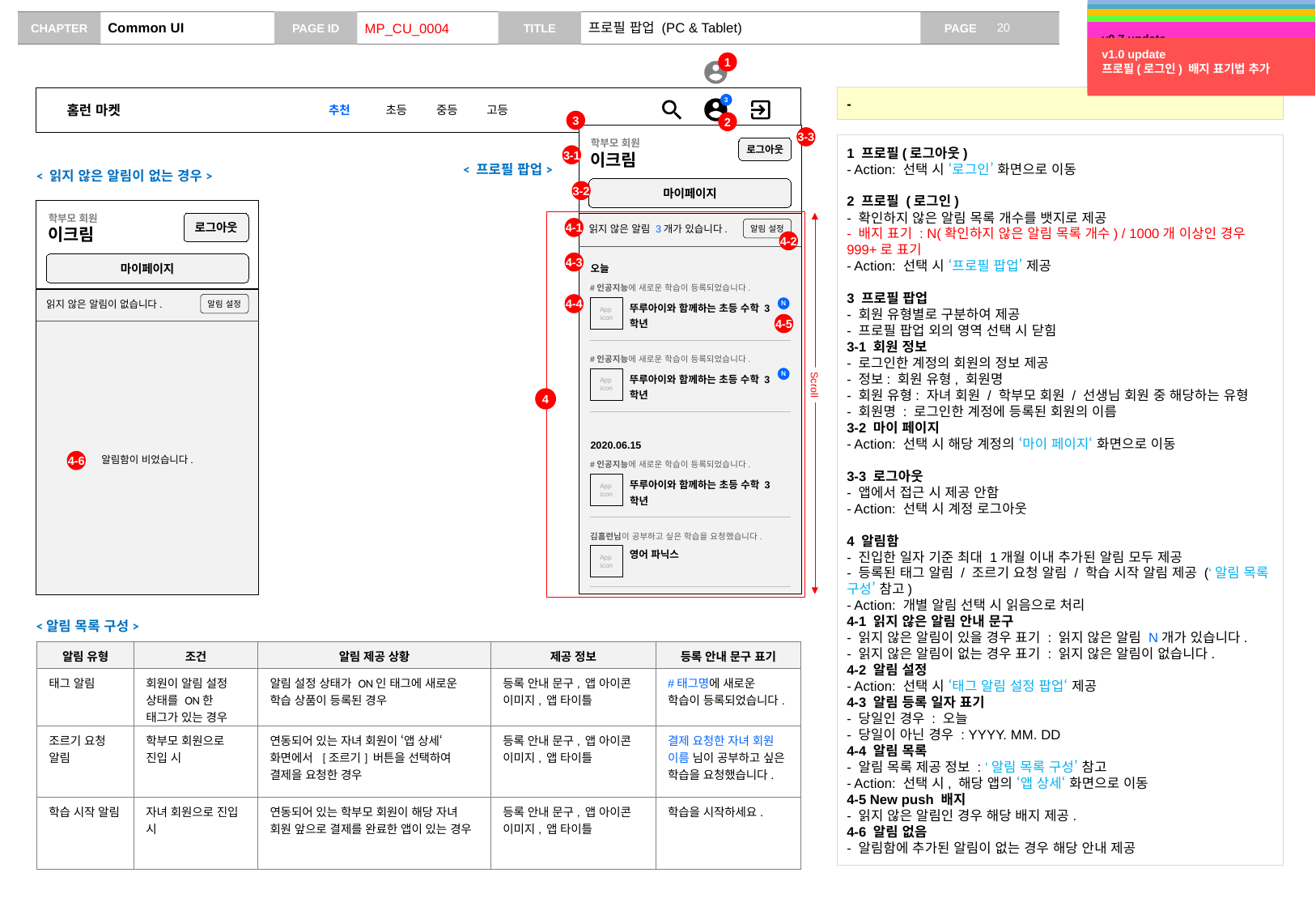

v0.2 update
화면 추가, 알림함 추가
v0.3 update
알림 목록 -> 유형 추가
v0.4 update
새로운 알림 -> 읽지 않은 알림 으로 변경, New push 배지 제공
# Common UI
MP_CU_0004
프로필 팝업 (PC & Tablet)
v0.5 update
태그 알림 – 등록 안내 문구 수정
알림 설정 버튼 아이콘 -> 레이블로 변경
v0.7 update
등록 안내 문구 수정

v1.0 update
프로필(로그인) 배지 표기법 추가

1

추천           초등         중등         고등
-
3

홈런 마켓
3
2
학부모 회원
이크림
3-3
1 프로필(로그아웃)
- Action: 선택 시 ‘로그인’ 화면으로 이동

2 프로필 (로그인)
- 확인하지 않은 알림 목록 개수를 뱃지로 제공
- 배지 표기 : N(확인하지 않은 알림 목록 개수) / 1000개 이상인 경우 999+로 표기
- Action: 선택 시 ‘프로필 팝업’ 제공

3 프로필 팝업
- 회원 유형별로 구분하여 제공
- 프로필 팝업 외의 영역 선택 시 닫힘
3-1 회원 정보
- 로그인한 계정의 회원의 정보 제공
- 정보: 회원 유형, 회원명
- 회원 유형: 자녀 회원 / 학부모 회원 / 선생님 회원 중 해당하는 유형
- 회원명 : 로그인한 계정에 등록된 회원의 이름
3-2 마이 페이지
- Action: 선택 시 해당 계정의 ‘마이 페이지‘ 화면으로 이동
3-3 로그아웃
- 앱에서 접근 시 제공 안함
- Action: 선택 시 계정 로그아웃

4 알림함
- 진입한 일자 기준 최대 1개월 이내 추가된 알림 모두 제공
- 등록된 태그 알림 / 조르기 요청 알림 / 학습 시작 알림 제공 (‘알림 목록 구성’ 참고)
- Action: 개별 알림 선택 시 읽음으로 처리
4-1 읽지 않은 알림 안내 문구
- 읽지 않은 알림이 있을 경우 표기 : 읽지 않은 알림 N개가 있습니다.
- 읽지 않은 알림이 없는 경우 표기 : 읽지 않은 알림이 없습니다.
4-2 알림 설정
- Action: 선택 시 ‘태그 알림 설정 팝업‘ 제공
4-3 알림 등록 일자 표기
- 당일인 경우 : 오늘
- 당일이 아닌 경우 : YYYY. MM. DD
4-4 알림 목록
- 알림 목록 제공 정보 : ‘알림 목록 구성’ 참고
- Action: 선택 시, 해당 앱의 ‘앱 상세‘ 화면으로 이동
4-5 New push 배지
- 읽지 않은 알림인 경우 해당 배지 제공.
4-6 알림 없음
- 알림함에 추가된 알림이 없는 경우 해당 안내 제공
로그아웃
3-1
< 프로필 팝업>
< 읽지 않은 알림이 없는 경우>
마이페이지
3-2
학부모 회원
이크림

로그아웃
4-1
알림 설정
읽지 않은 알림 3개가 있습니다.
4-2
4-3
마이페이지
오늘
#인공지능에 새로운 학습이 등록되었습니다.

4-4
알림 설정
App
icon
N
읽지 않은 알림이 없습니다.
뚜루아이와 함께하는 초등 수학 3학년
4-5
#인공지능에 새로운 학습이 등록되었습니다.
App
icon
뚜루아이와 함께하는 초등 수학 3학년
N
4
Scroll
2020.06.15
4-6
알림함이 비었습니다.
#인공지능에 새로운 학습이 등록되었습니다.
App
icon
뚜루아이와 함께하는 초등 수학 3학년
김홈런님이 공부하고 싶은 학습을 요청했습니다.
영어 파닉스
App
icon
<알림 목록 구성>
| 알림 유형 | 조건 | 알림 제공 상황 | 제공 정보 | 등록 안내 문구 표기 |
| --- | --- | --- | --- | --- |
| 태그 알림 | 회원이 알림 설정 상태를 ON한 태그가 있는 경우 | 알림 설정 상태가 ON인 태그에 새로운 학습 상품이 등록된 경우 | 등록 안내 문구, 앱 아이콘 이미지, 앱 타이틀 | #태그명에 새로운 학습이 등록되었습니다. |
| 조르기 요청 알림 | 학부모 회원으로 진입 시 | 연동되어 있는 자녀 회원이 ‘앱 상세‘ 화면에서 [조르기] 버튼을 선택하여 결제을 요청한 경우 | 등록 안내 문구, 앱 아이콘 이미지, 앱 타이틀 | 결제 요청한 자녀 회원 이름 님이 공부하고 싶은 학습을 요청했습니다. |
| 학습 시작 알림 | 자녀 회원으로 진입 시 | 연동되어 있는 학부모 회원이 해당 자녀 회원 앞으로 결제를 완료한 앱이 있는 경우 | 등록 안내 문구, 앱 아이콘 이미지, 앱 타이틀 | 학습을 시작하세요. |